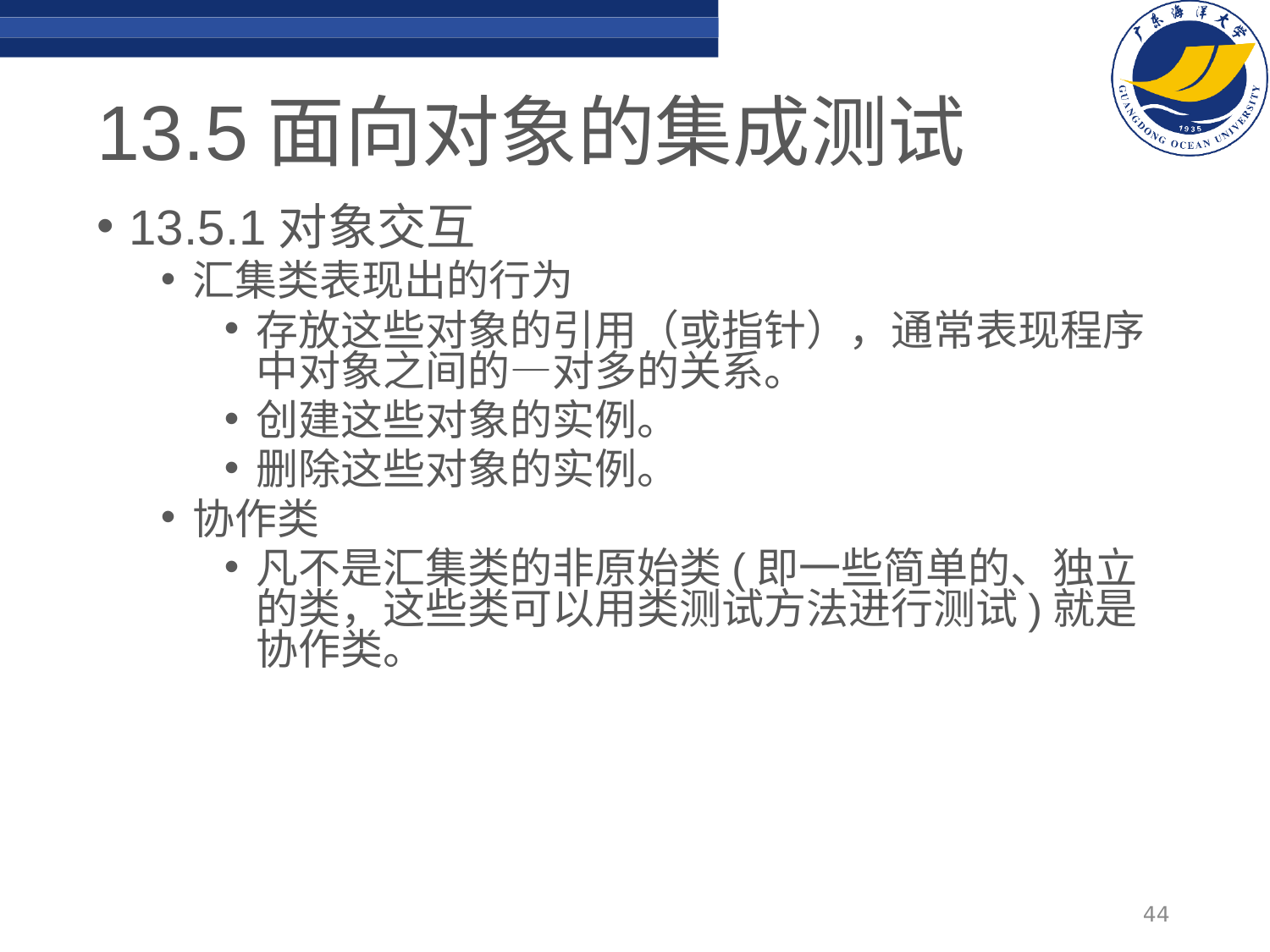

# 13.5面向对象的集成测试
13.5.1对象交互
汇集类表现出的行为
存放这些对象的引用（或指针），通常表现程序中对象之间的—对多的关系。
创建这些对象的实例。
删除这些对象的实例。
协作类
凡不是汇集类的非原始类(即一些简单的、独立的类，这些类可以用类测试方法进行测试)就是协作类。

44